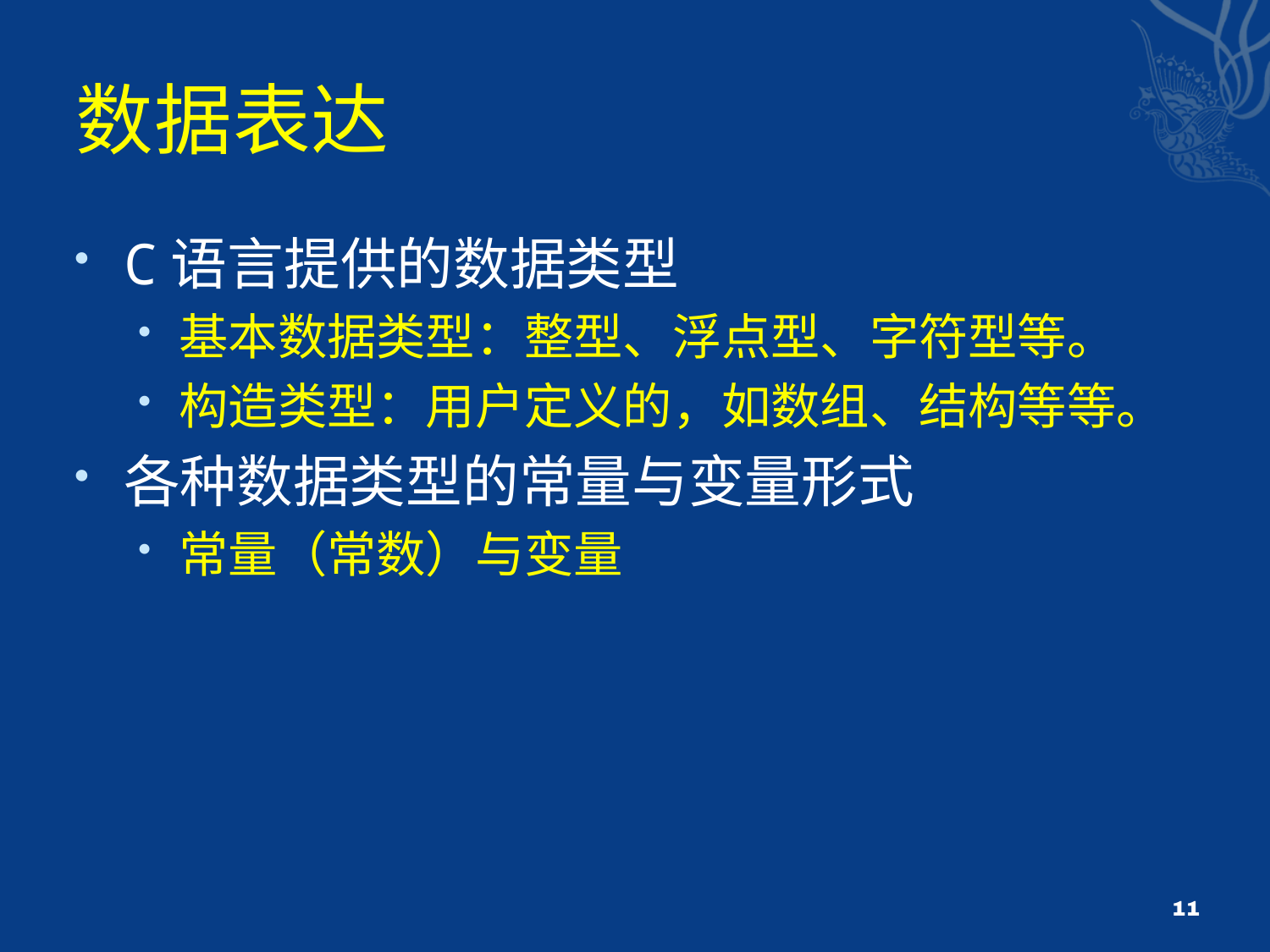

# 数据表达
C语言提供的数据类型
基本数据类型：整型、浮点型、字符型等。
构造类型：用户定义的，如数组、结构等等。
各种数据类型的常量与变量形式
常量（常数）与变量
11